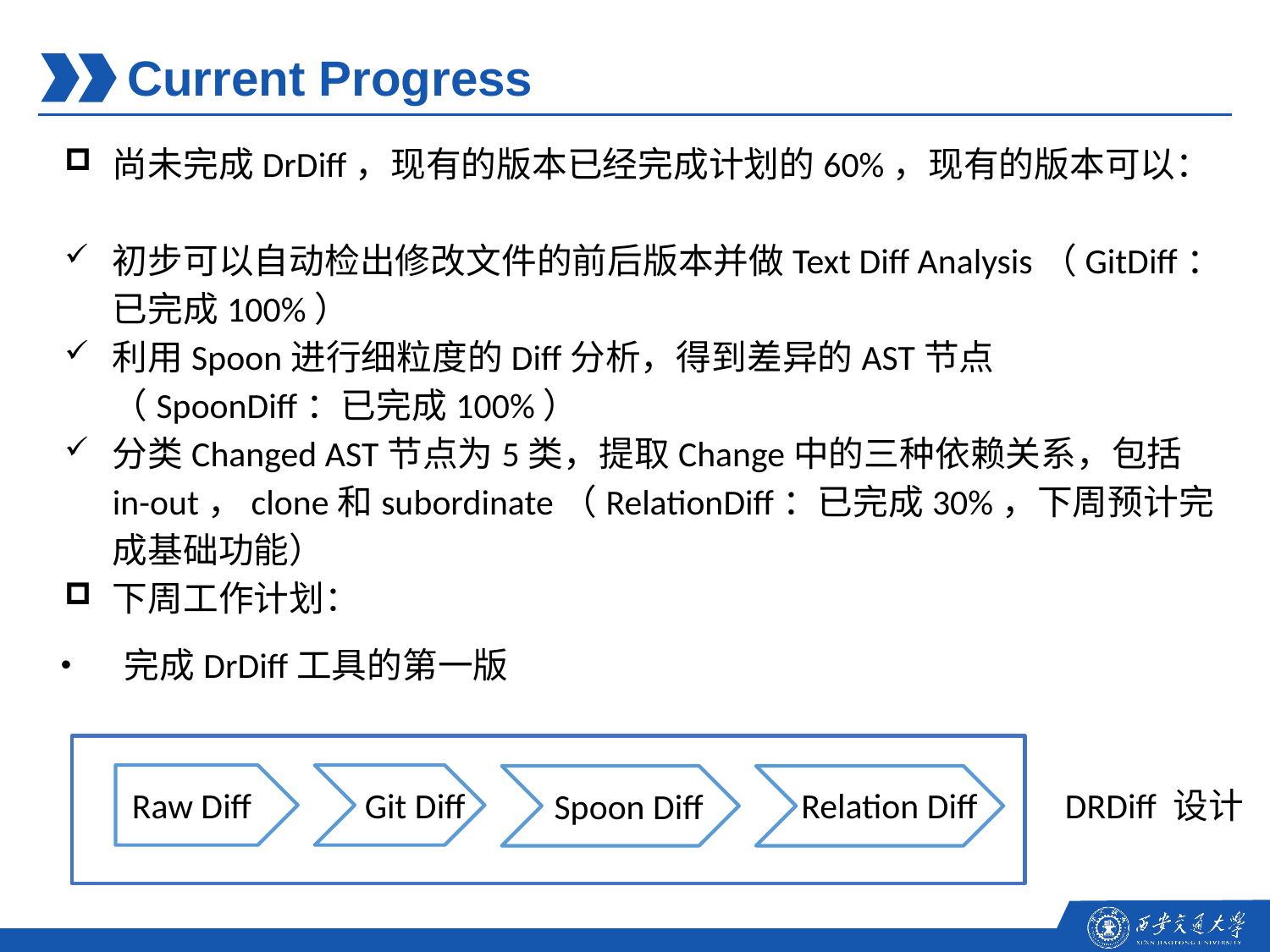

Current Progress
尚未完成DrDiff，现有的版本已经完成计划的60%，现有的版本可以：

初步可以自动检出修改文件的前后版本并做Text Diff Analysis（GitDiff：已完成100%）
利用Spoon进行细粒度的Diff分析，得到差异的AST节点（SpoonDiff：已完成100%）
分类Changed AST节点为5类，提取Change中的三种依赖关系，包括in-out，clone和subordinate（RelationDiff：已完成30%，下周预计完成基础功能）
下周工作计划：

完成DrDiff工具的第一版

Raw Diff
Git Diff
    DRDiff 设计
 Relation Diff
Spoon Diff